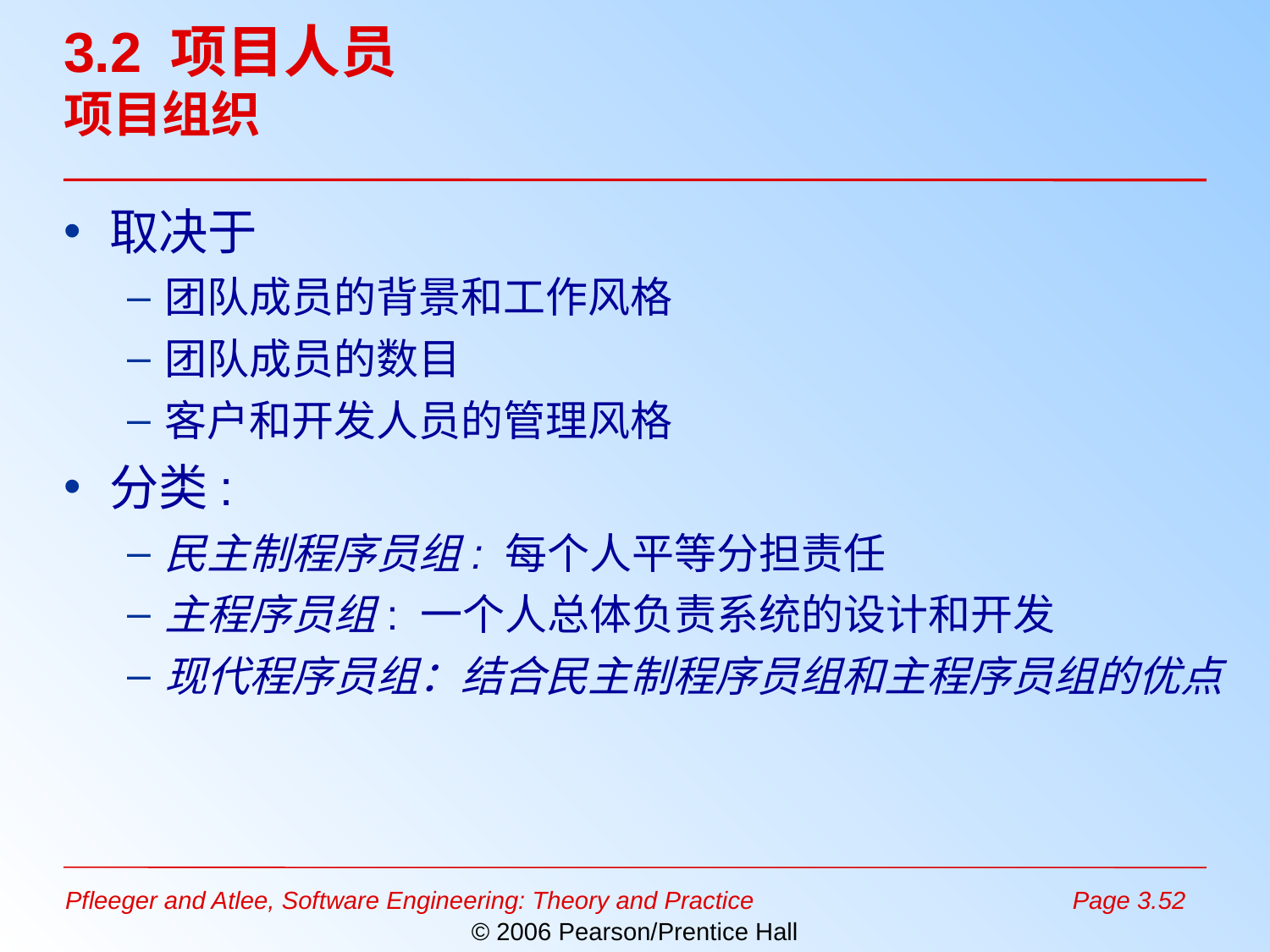

# 3.2 项目人员 项目组织
取决于
团队成员的背景和工作风格
团队成员的数目
客户和开发人员的管理风格
分类:
民主制程序员组: 每个人平等分担责任
主程序员组: 一个人总体负责系统的设计和开发
现代程序员组：结合民主制程序员组和主程序员组的优点